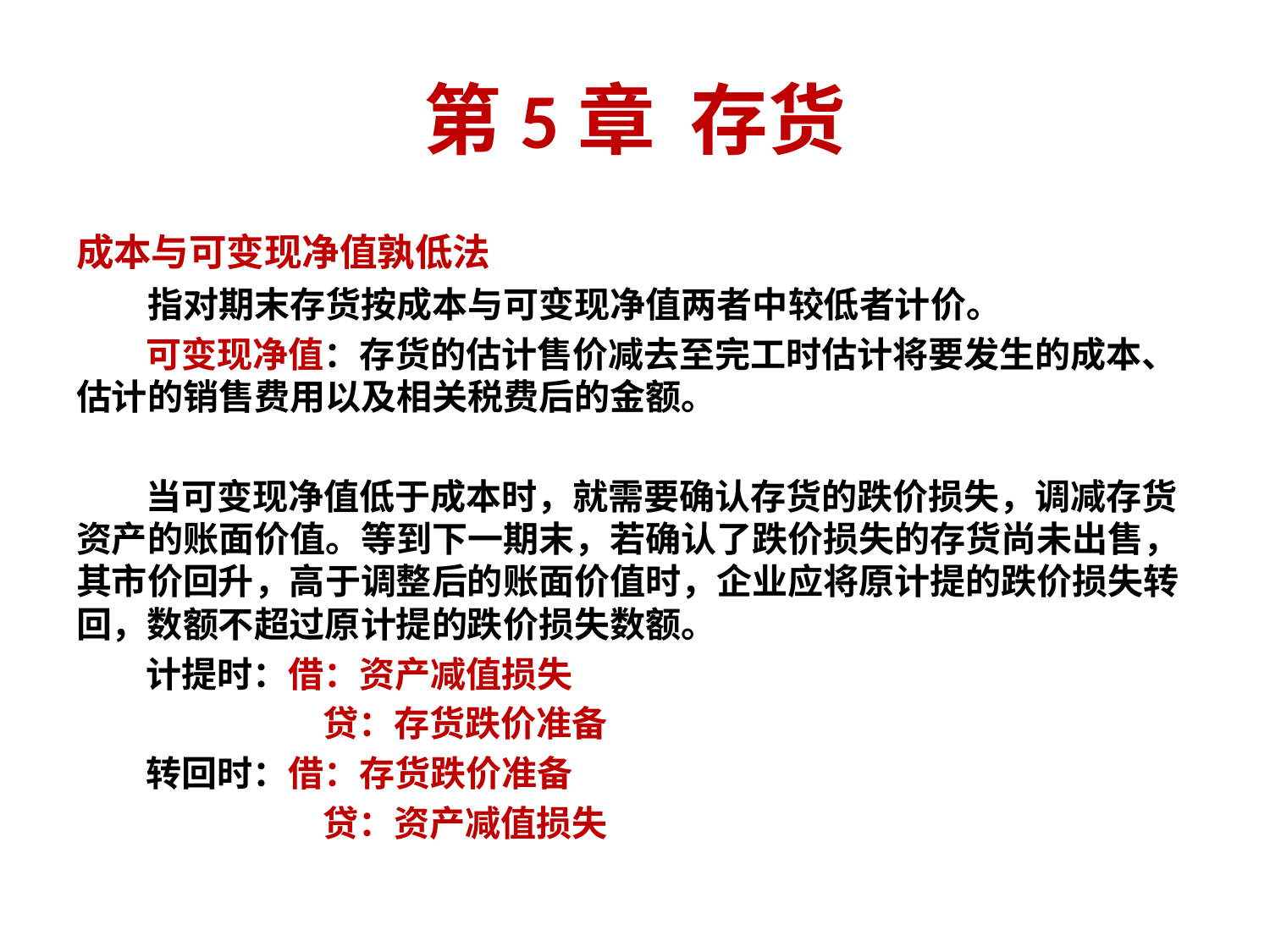

# 第5章  存货
成本与可变现净值孰低法
        指对期末存货按成本与可变现净值两者中较低者计价。
        可变现净值：存货的估计售价减去至完工时估计将要发生的成本、估计的销售费用以及相关税费后的金额。

        当可变现净值低于成本时，就需要确认存货的跌价损失，调减存货资产的账面价值。等到下一期末，若确认了跌价损失的存货尚未出售，其市价回升，高于调整后的账面价值时，企业应将原计提的跌价损失转回，数额不超过原计提的跌价损失数额。
        计提时：借：资产减值损失
                              贷：存货跌价准备
        转回时：借：存货跌价准备
                              贷：资产减值损失